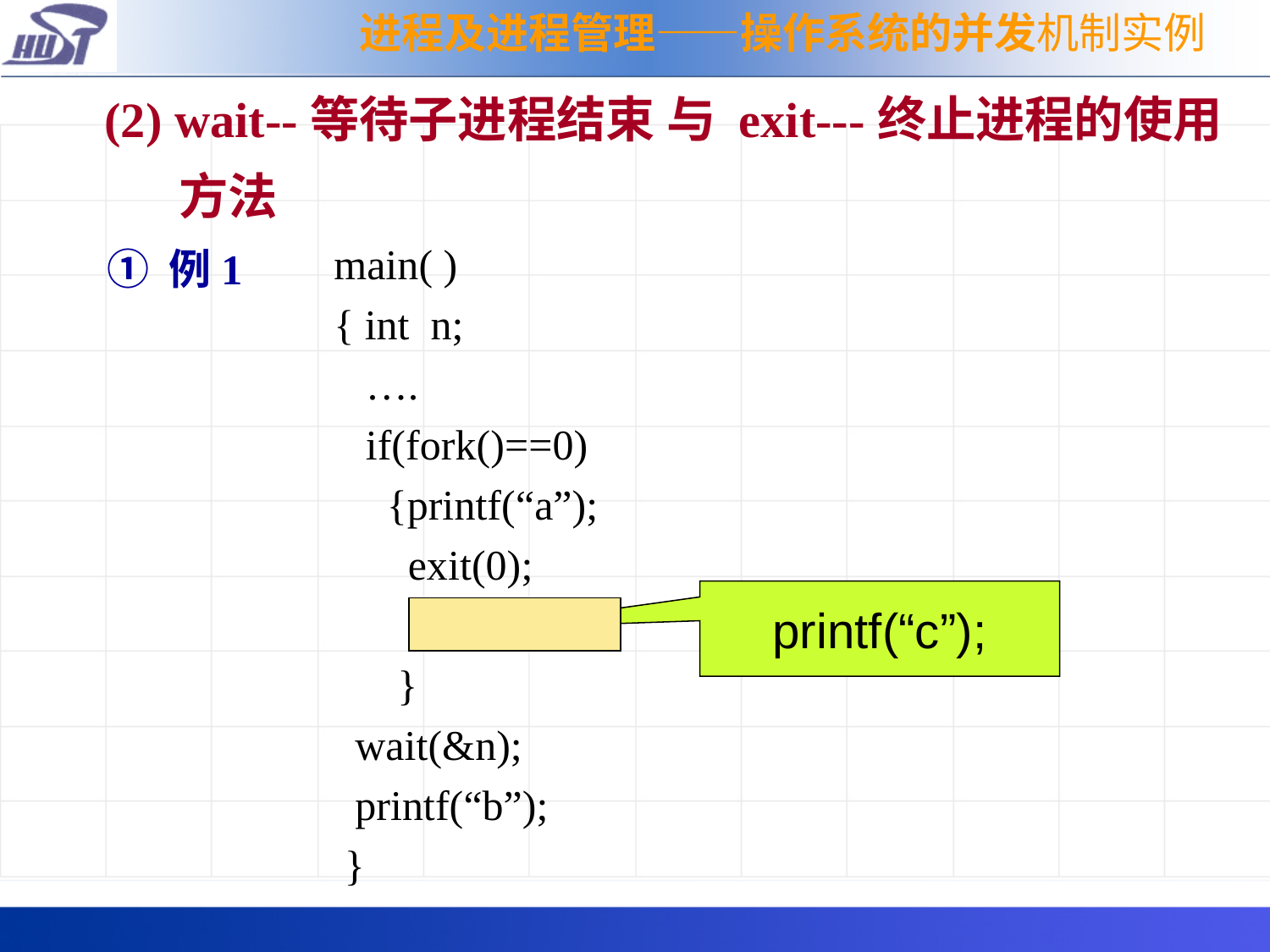

进程及进程管理——操作系统的并发机制实例
(2) wait--等待子进程结束 与 exit---终止进程的使用方法
① 例1
   main( )
   { int  n;
      ….
      if(fork()==0)
        {printf(“a”);
          exit(0);

         }
     wait(&n);
     printf(“b”);
    }
printf(“c”);